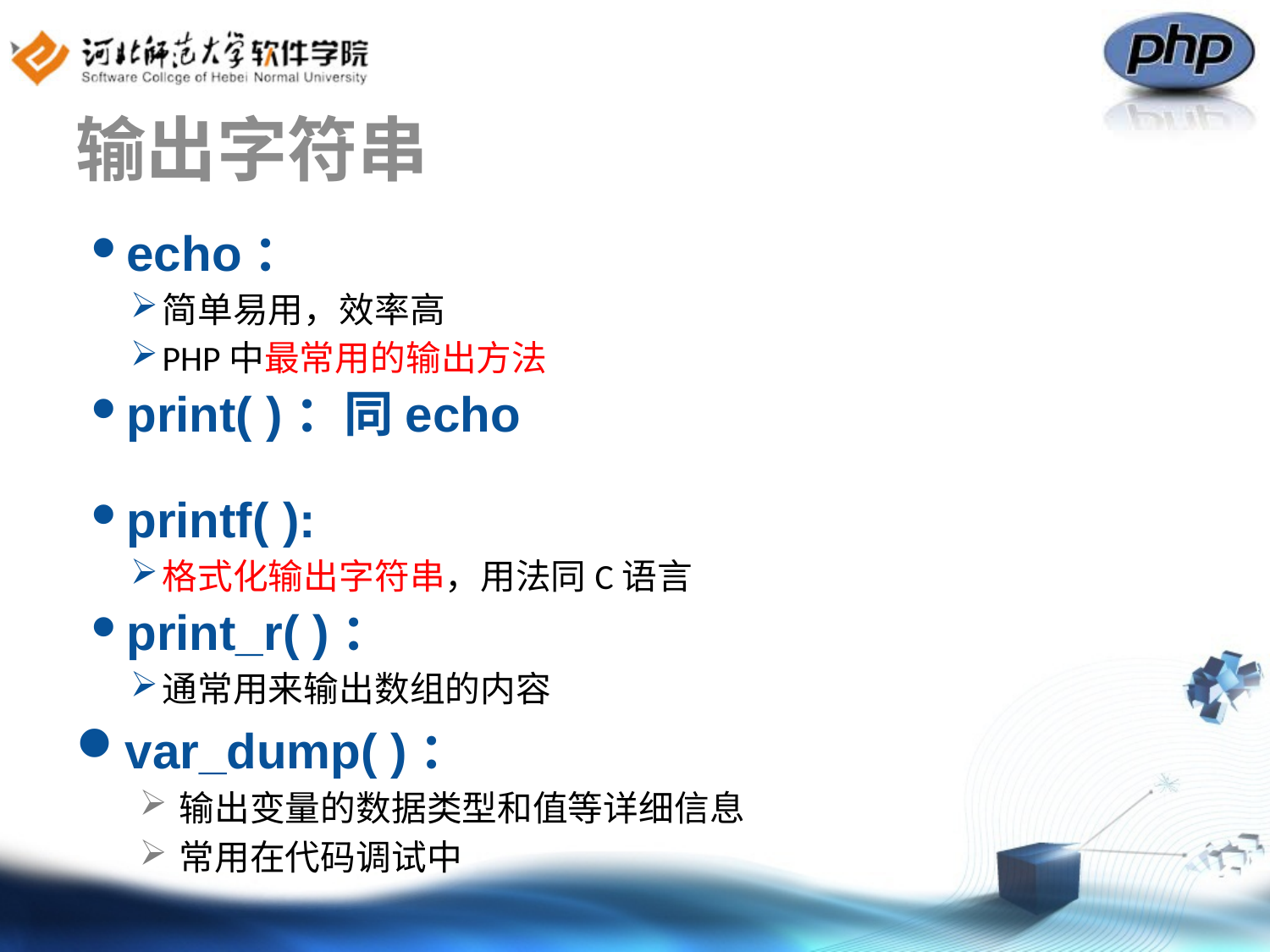

# 输出字符串
echo：
简单易用，效率高
PHP中最常用的输出方法
print( )：同echo

printf( ):
格式化输出字符串，用法同C语言
print_r( )：
通常用来输出数组的内容
var_dump( )：
输出变量的数据类型和值等详细信息
常用在代码调试中